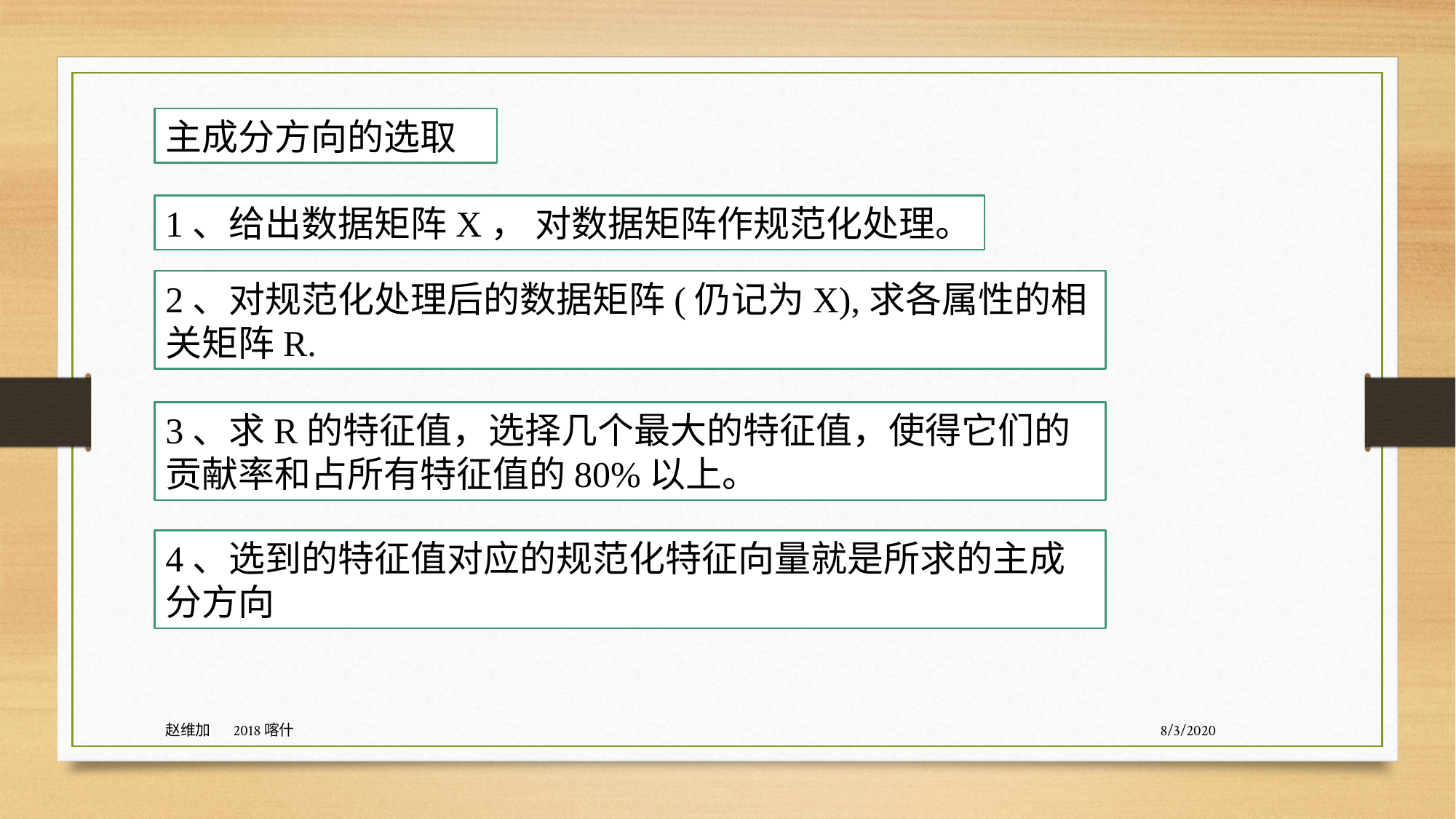

主成分方向的选取
1、给出数据矩阵X， 对数据矩阵作规范化处理。
2、对规范化处理后的数据矩阵(仍记为X),求各属性的相关矩阵R.
3、求R的特征值，选择几个最大的特征值，使得它们的贡献率和占所有特征值的80%以上。
4、选到的特征值对应的规范化特征向量就是所求的主成分方向
赵维加    2018喀什
8/3/2020